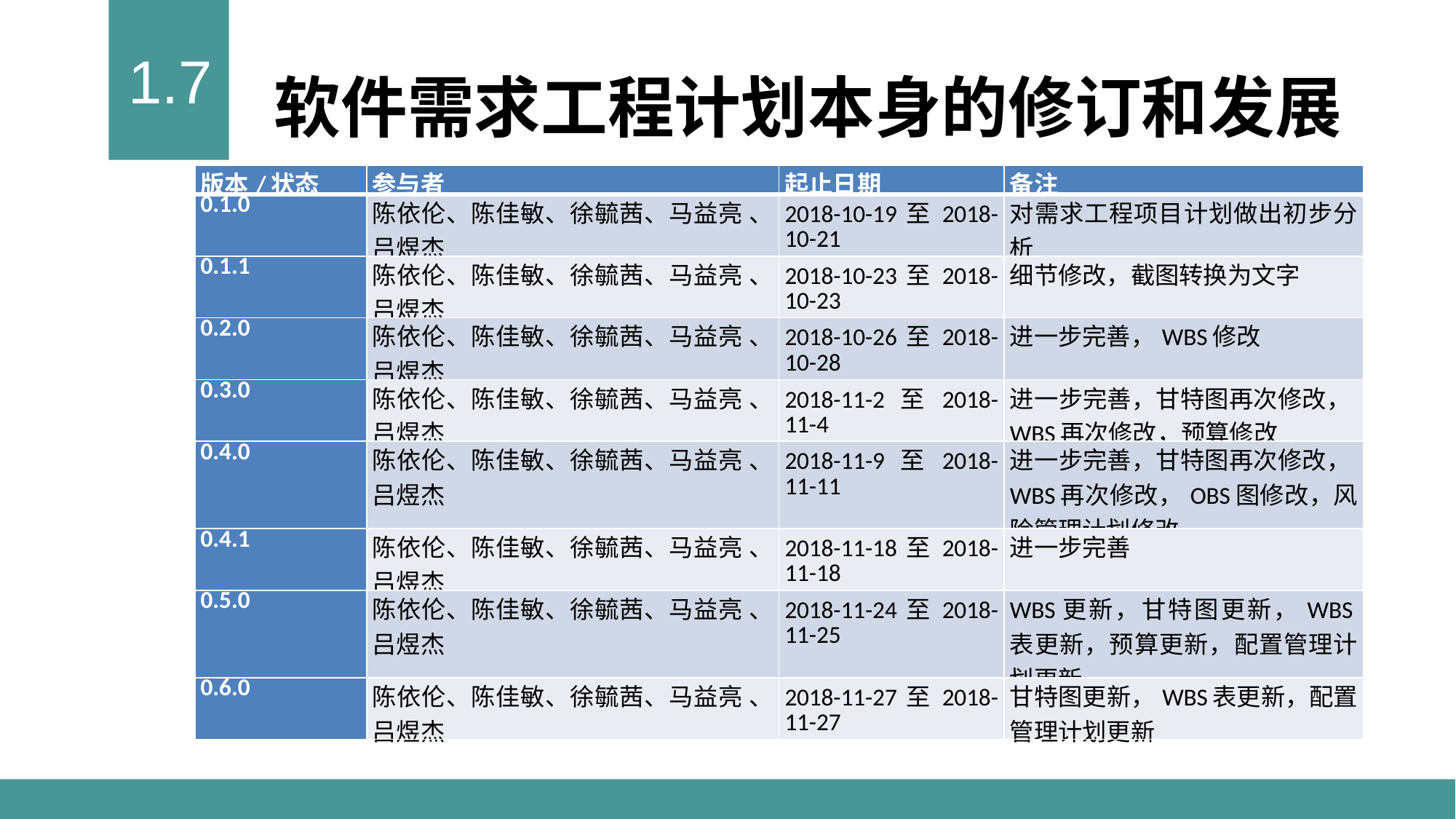

1.7
软件需求工程计划本身的修订和发展
| 版本/状态 | 参与者 | 起止日期 | 备注 |
| --- | --- | --- | --- |
| 0.1.0 | 陈依伦、陈佳敏、徐毓茜、马益亮 、吕煜杰 | 2018-10-19至2018-10-21 | 对需求工程项目计划做出初步分析 |
| 0.1.1 | 陈依伦、陈佳敏、徐毓茜、马益亮 、吕煜杰 | 2018-10-23至2018-10-23 | 细节修改，截图转换为文字 |
| 0.2.0 | 陈依伦、陈佳敏、徐毓茜、马益亮 、吕煜杰 | 2018-10-26至2018-10-28 | 进一步完善，WBS修改 |
| 0.3.0 | 陈依伦、陈佳敏、徐毓茜、马益亮 、吕煜杰 | 2018-11-2至2018-11-4 | 进一步完善，甘特图再次修改，WBS再次修改，预算修改 |
| 0.4.0 | 陈依伦、陈佳敏、徐毓茜、马益亮 、吕煜杰 | 2018-11-9至2018-11-11 | 进一步完善，甘特图再次修改，WBS再次修改，OBS图修改，风险管理计划修改 |
| 0.4.1 | 陈依伦、陈佳敏、徐毓茜、马益亮 、吕煜杰 | 2018-11-18至2018-11-18 | 进一步完善 |
| 0.5.0 | 陈依伦、陈佳敏、徐毓茜、马益亮 、吕煜杰 | 2018-11-24至2018-11-25 | WBS更新，甘特图更新，WBS表更新，预算更新，配置管理计划更新 |
| 0.6.0 | 陈依伦、陈佳敏、徐毓茜、马益亮 、吕煜杰 | 2018-11-27至2018-11-27 | 甘特图更新，WBS表更新，配置管理计划更新 |